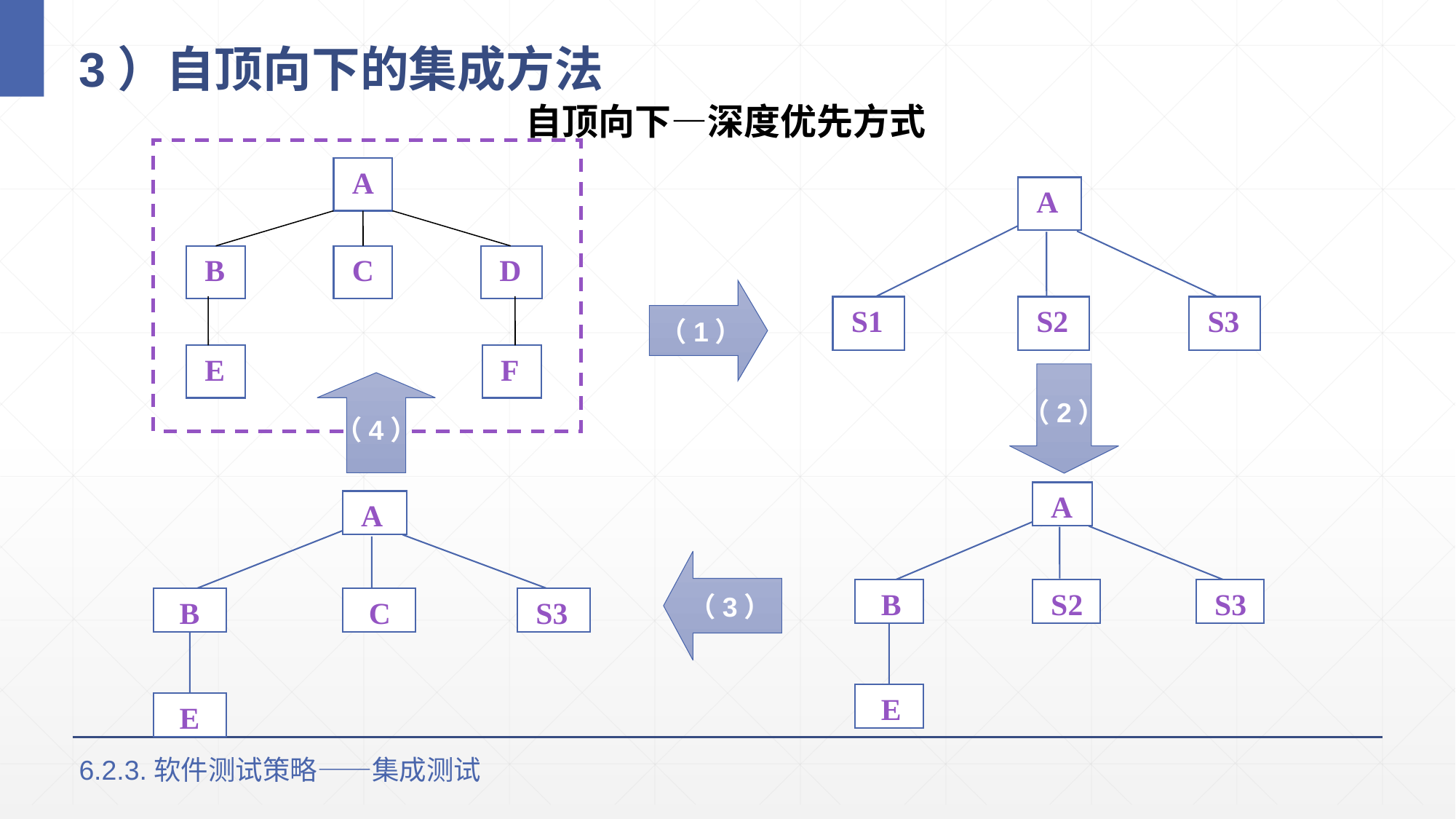

# 3）自顶向下的集成方法
自顶向下—深度优先方式

 A

 B

 C

 D

 E

 F

 A

 S1

 S2

 S3
（1）
（2）
（4）
 A

  B
 S2

 S3

  E
 A

  B
  C

 S3

  E

（3）
6.2.3.软件测试策略——集成测试